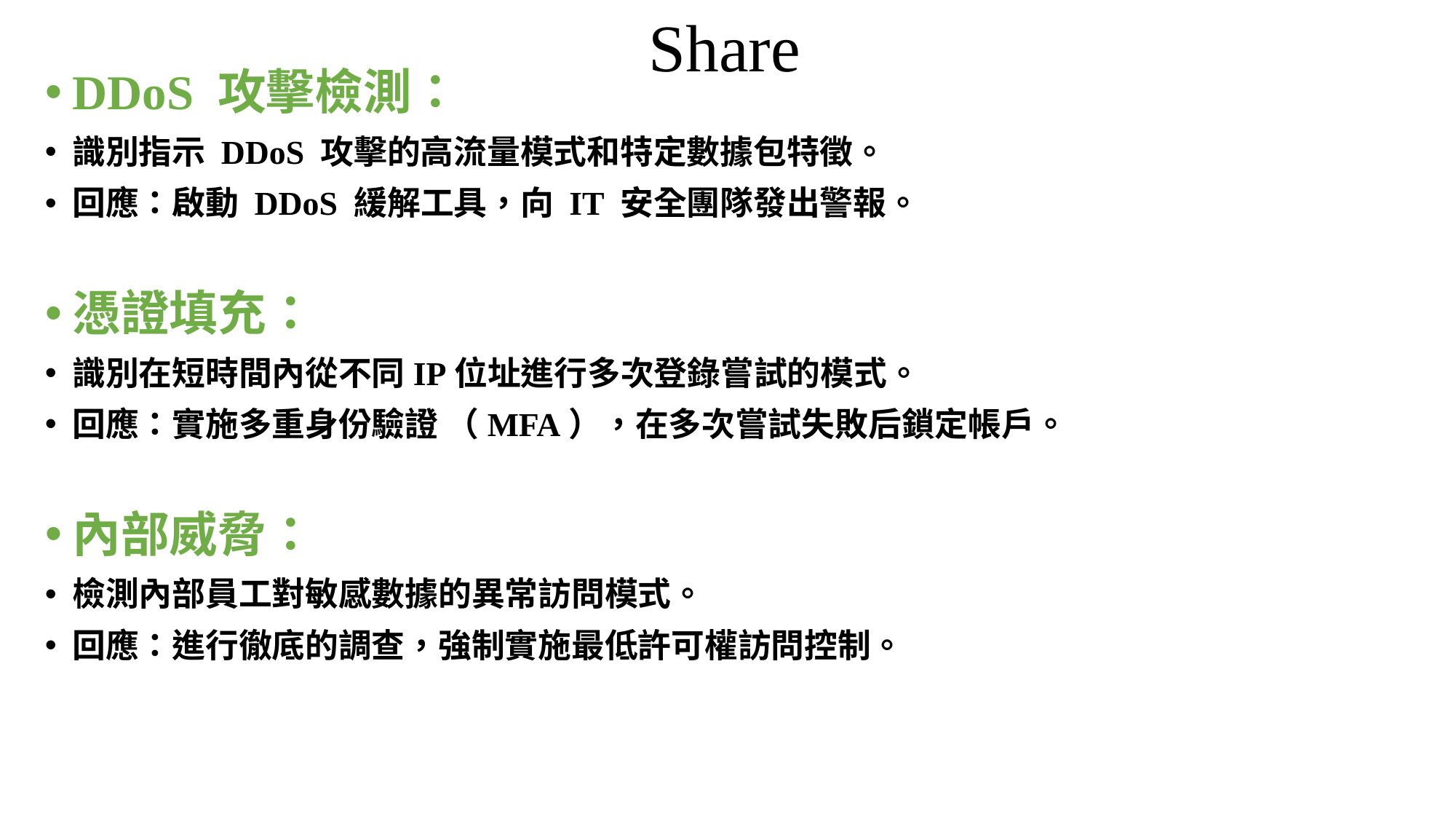

# Share
DDoS 攻擊檢測：
識別指示 DDoS 攻擊的高流量模式和特定數據包特徵。
回應：啟動 DDoS 緩解工具，向 IT 安全團隊發出警報。

憑證填充：
識別在短時間內從不同IP位址進行多次登錄嘗試的模式。
回應：實施多重身份驗證 （MFA），在多次嘗試失敗后鎖定帳戶。

內部威脅：
檢測內部員工對敏感數據的異常訪問模式。
回應：進行徹底的調查，強制實施最低許可權訪問控制。